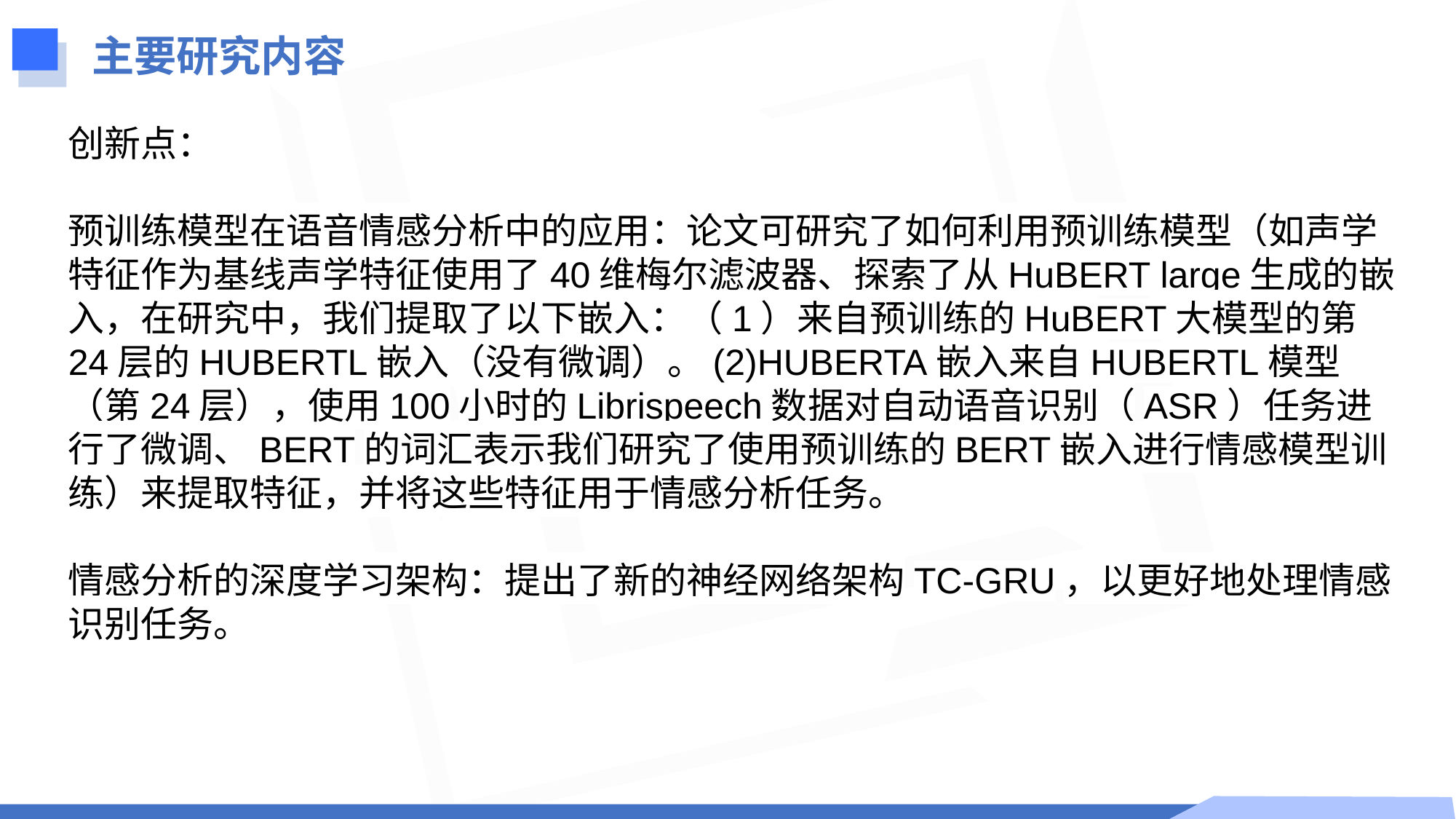

主要研究内容

创新点：

预训练模型在语音情感分析中的应用：论文可研究了如何利用预训练模型（如声学特征作为基线声学特征使用了40维梅尔滤波器、探索了从HuBERT large生成的嵌入，在研究中，我们提取了以下嵌入：（1）来自预训练的HuBERT大模型的第24层的HUBERTL嵌入（没有微调）。(2)HUBERTA嵌入来自HUBERTL模型（第24层），使用100小时的Librispeech数据对自动语音识别（ASR）任务进行了微调、BERT的词汇表示我们研究了使用预训练的BERT嵌入进行情感模型训练）来提取特征，并将这些特征用于情感分析任务。

情感分析的深度学习架构：提出了新的神经网络架构TC-GRU，以更好地处理情感识别任务。